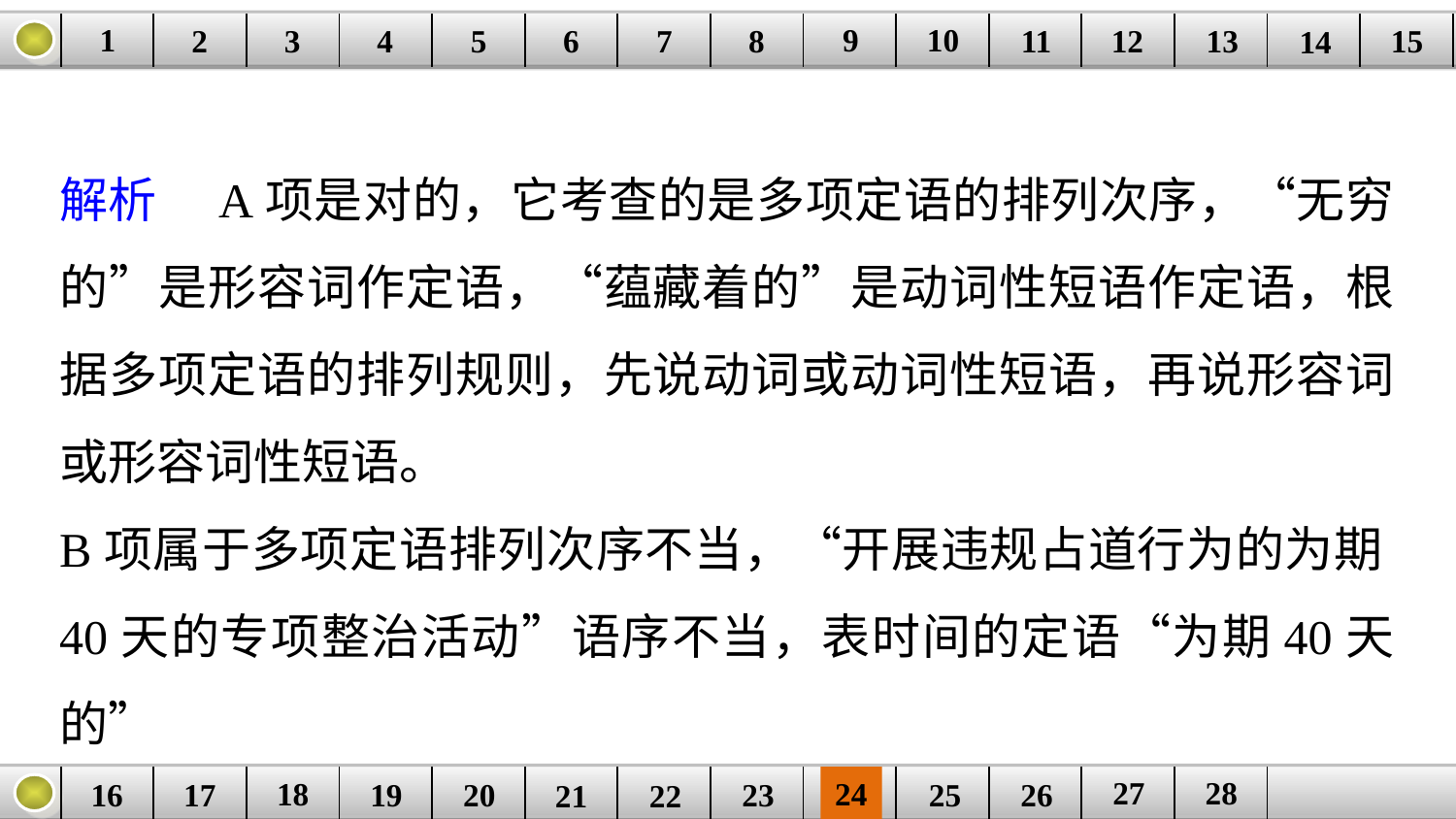

9
10
1
3
4
5
6
8
11
2
12
15
|  |  |  |  |  |  |  |  |  |  |  |  |  |  |  |
| --- | --- | --- | --- | --- | --- | --- | --- | --- | --- | --- | --- | --- | --- | --- |
7
13
14

解析　A项是对的，它考查的是多项定语的排列次序，“无穷的”是形容词作定语，“蕴藏着的”是动词性短语作定语，根据多项定语的排列规则，先说动词或动词性短语，再说形容词或形容词性短语。
B项属于多项定语排列次序不当，“开展违规占道行为的为期40天的专项整治活动”语序不当，表时间的定语“为期40天的”

27
28
18
24
16
25
26
|  |  |  |  |  |  |  |  |  |  |  |  |  |
| --- | --- | --- | --- | --- | --- | --- | --- | --- | --- | --- | --- | --- |
23
17
19
20
21
22